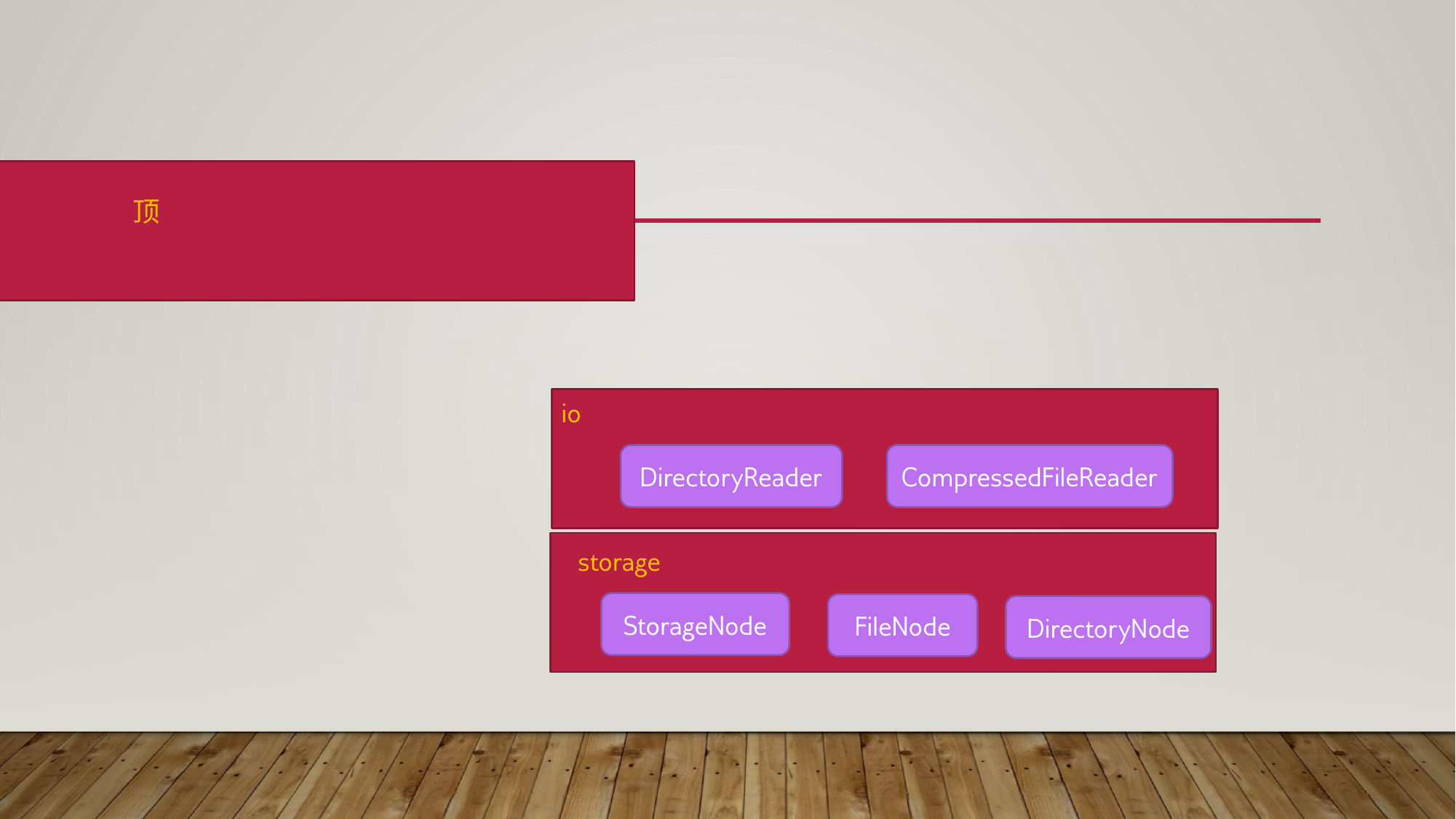

#

顶

io
DirectoryReader
CompressedFileReader

storage
StorageNode
FileNode
DirectoryNode